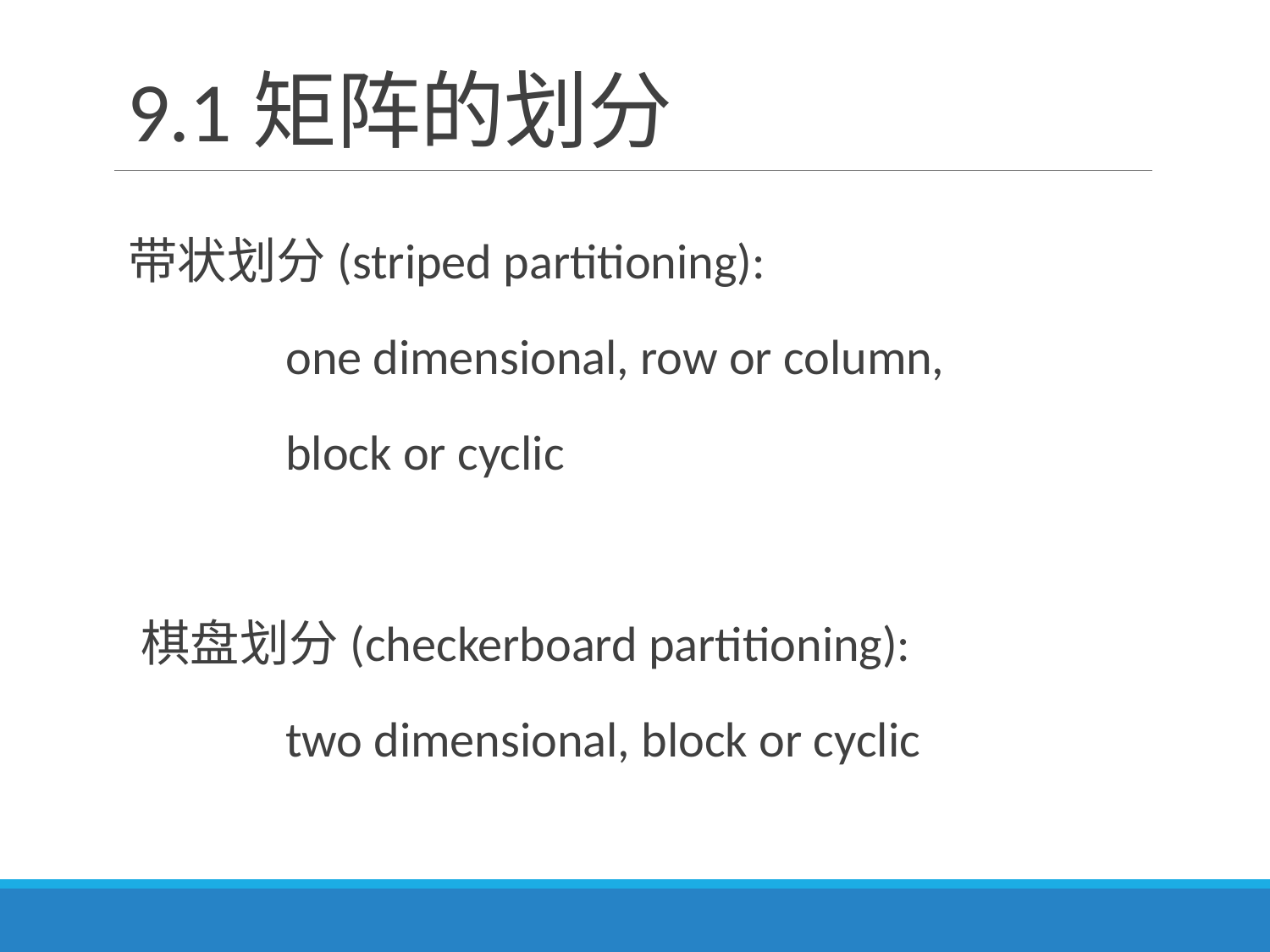

# 9.1矩阵的划分
带状划分(striped partitioning):
              one dimensional, row or column,
              block or cyclic

棋盘划分(checkerboard partitioning):
              two dimensional, block or cyclic
3